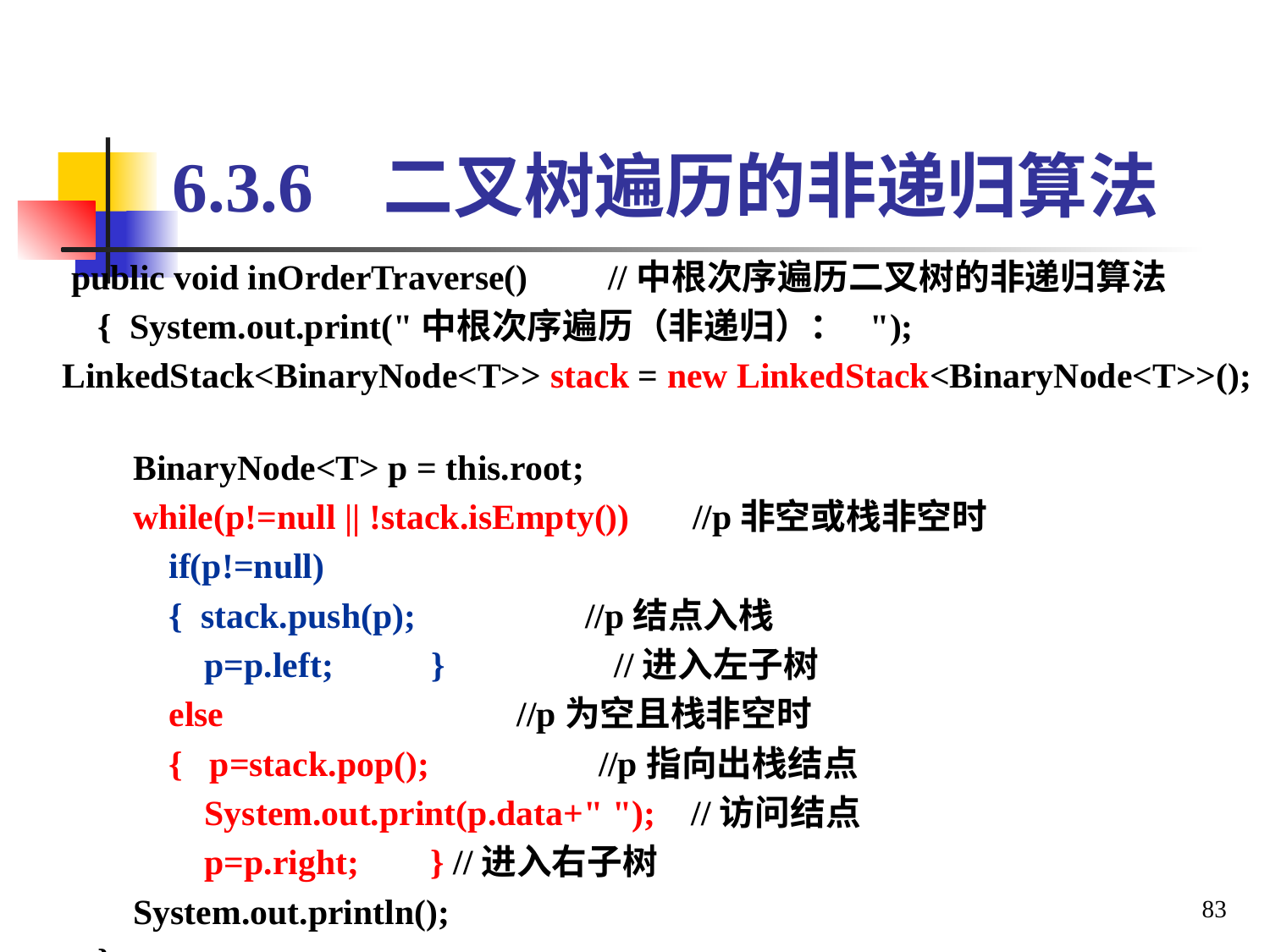

# 6.3.6   二叉树遍历的非递归算法
 public void inOrderTraverse()         //中根次序遍历二叉树的非递归算法
    {  System.out.print("中根次序遍历（非递归）：  ");
LinkedStack<BinaryNode<T>> stack = new LinkedStack<BinaryNode<T>>();
        BinaryNode<T> p = this.root;
        while(p!=null || !stack.isEmpty())       //p非空或栈非空时
            if(p!=null)
            {  stack.push(p);                   //p结点入栈
                p=p.left;           }                   //进入左子树
            else                                 //p为空且栈非空时
            {   p=stack.pop();                   //p指向出栈结点
                System.out.print(p.data+" ");    //访问结点
                p=p.right;        } //进入右子树
        System.out.println();
    }
83